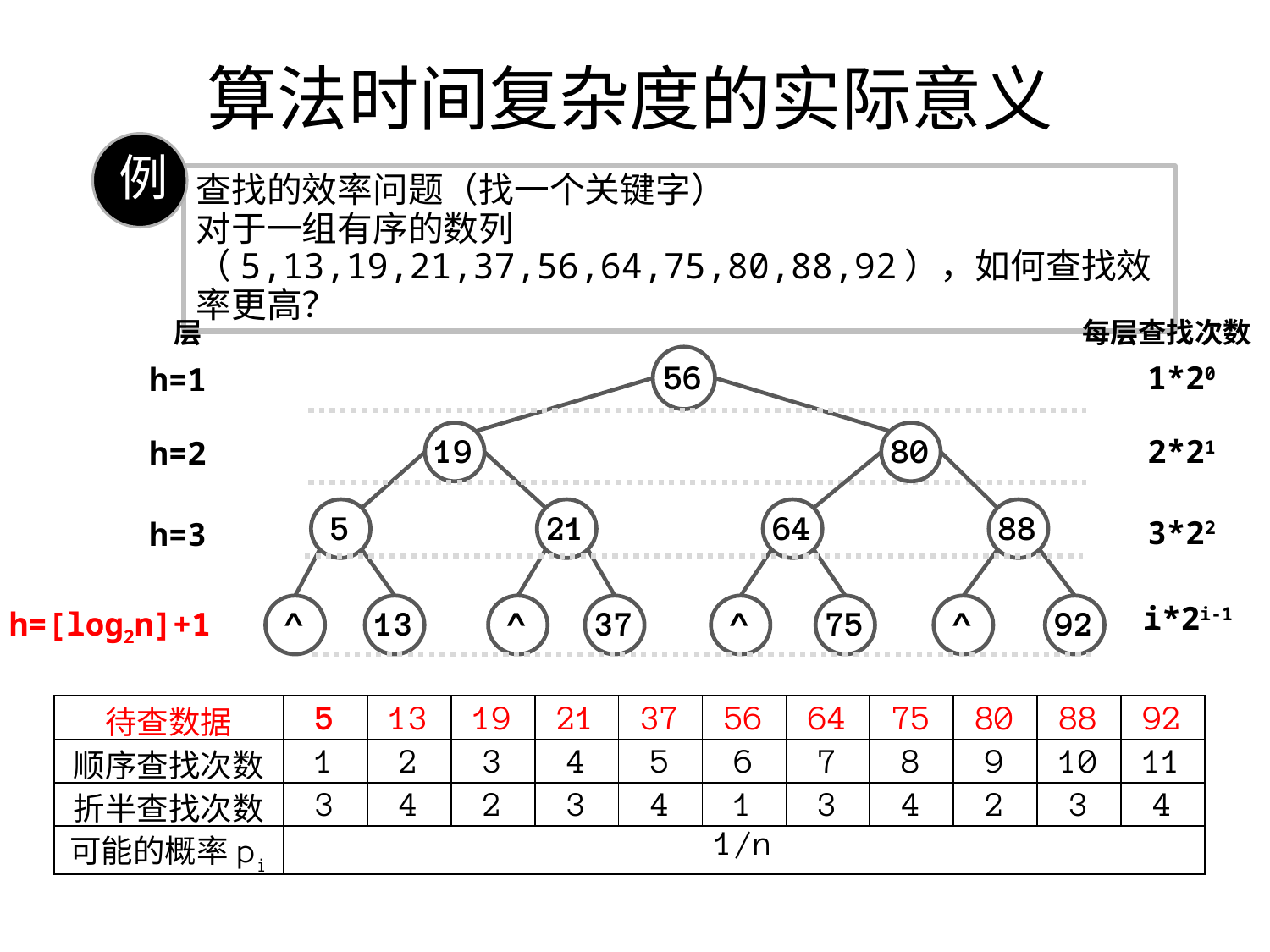

# 算法时间复杂度的实际意义
例
查找的效率问题（找一个关键字）
对于一组有序的数列（5,13,19,21,37,56,64,75,80,88,92），如何查找效率更高？
层
每层查找次数
56
1*20
h=1
19
80
2*21
h=2
5
21
64
88
3*22
h=3
^
13
^
37
^
75
^
92
i*2i-1
h=[log2n]+1
| 待查数据 | 5 | 13 | 19 | 21 | 37 | 56 | 64 | 75 | 80 | 88 | 92 |
| --- | --- | --- | --- | --- | --- | --- | --- | --- | --- | --- | --- |
| 顺序查找次数 | 1 | 2 | 3 | 4 | 5 | 6 | 7 | 8 | 9 | 10 | 11 |
| 折半查找次数 | 3 | 4 | 2 | 3 | 4 | 1 | 3 | 4 | 2 | 3 | 4 |
| 可能的概率pi | 1/n |  |  |  |  |  |  |  |  |  |  |
83